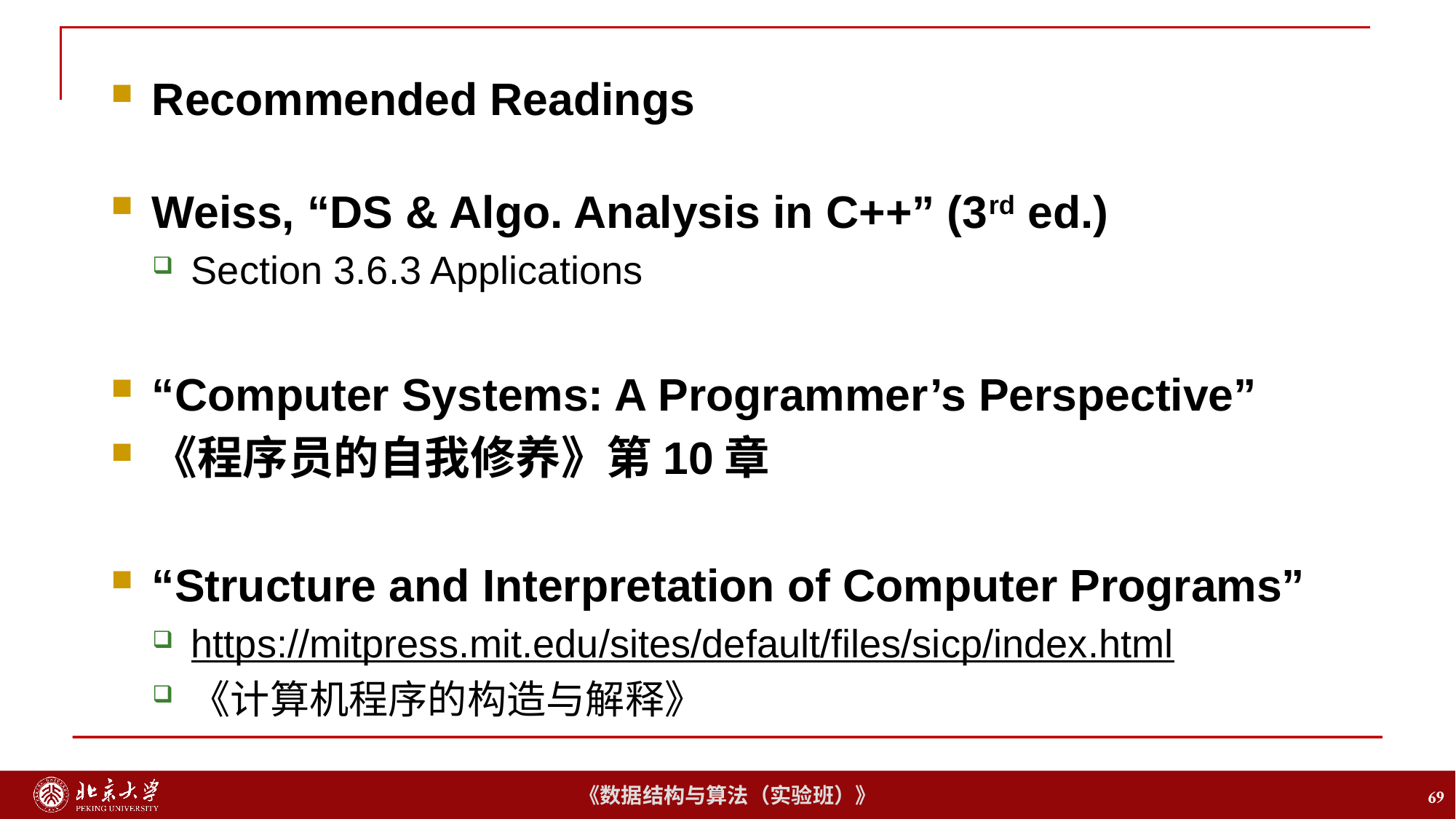

Recommended Readings
Weiss, “DS & Algo. Analysis in C++” (3rd ed.)
Section 3.6.3 Applications

“Computer Systems: A Programmer’s Perspective”
《程序员的自我修养》第10章

“Structure and Interpretation of Computer Programs”
https://mitpress.mit.edu/sites/default/files/sicp/index.html
《计算机程序的构造与解释》

69